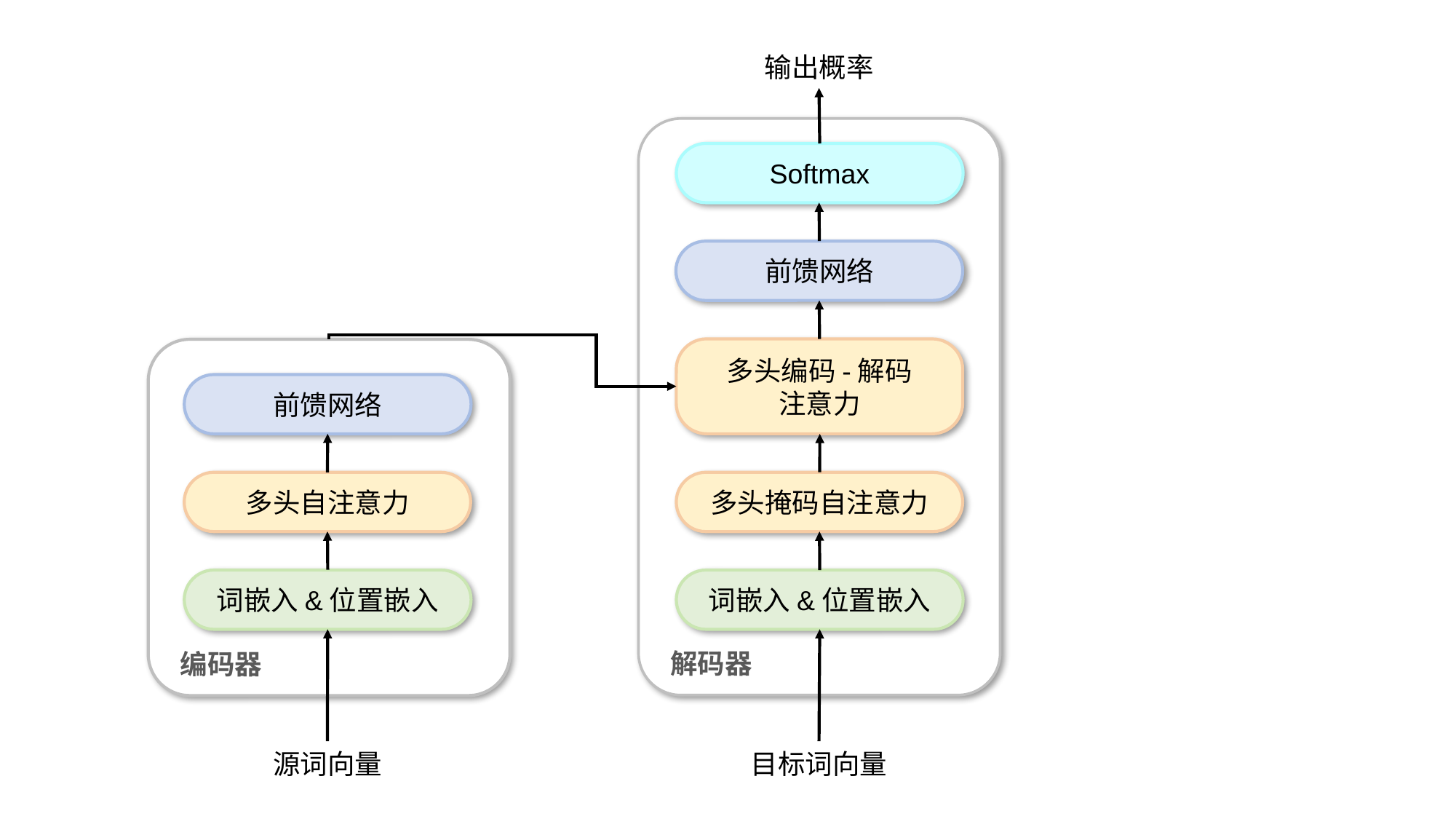

输出概率

Softmax
前馈网络
多头编码-解码
注意力

前馈网络
多头自注意力
多头掩码自注意力
词嵌入&位置嵌入
词嵌入&位置嵌入
解码器
编码器
源词向量
目标词向量